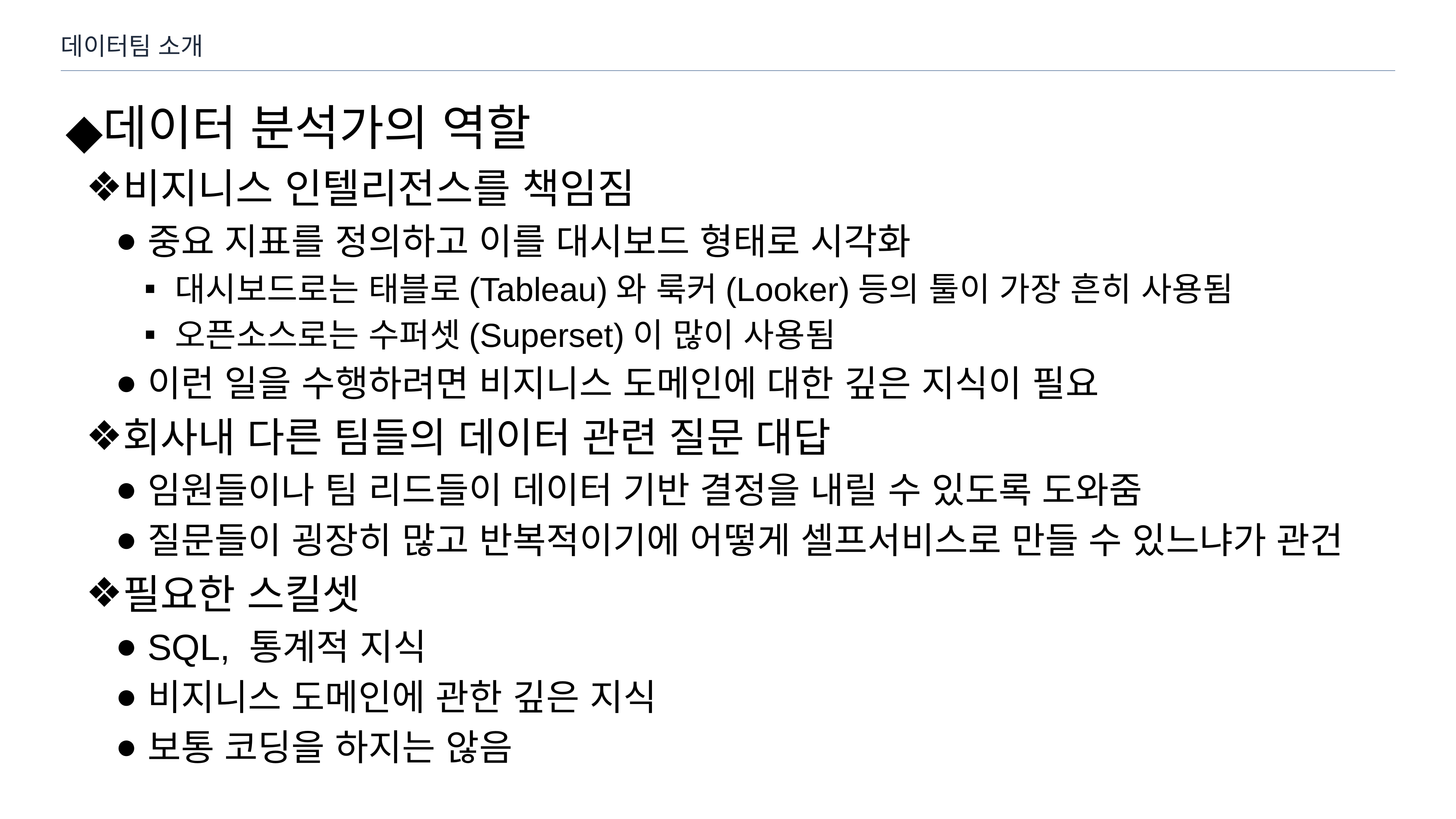

데이터팀 소개
데이터 분석가의 역할
비지니스 인텔리전스를 책임짐
중요 지표를 정의하고 이를 대시보드 형태로 시각화
대시보드로는 태블로(Tableau)와 룩커(Looker)등의 툴이 가장 흔히 사용됨
오픈소스로는 수퍼셋(Superset)이 많이 사용됨
이런 일을 수행하려면 비지니스 도메인에 대한 깊은 지식이 필요
회사내 다른 팀들의 데이터 관련 질문 대답
임원들이나 팀 리드들이 데이터 기반 결정을 내릴 수 있도록 도와줌
질문들이 굉장히 많고 반복적이기에 어떻게 셀프서비스로 만들 수 있느냐가 관건
필요한 스킬셋
SQL, 통계적 지식
비지니스 도메인에 관한 깊은 지식
보통 코딩을 하지는 않음